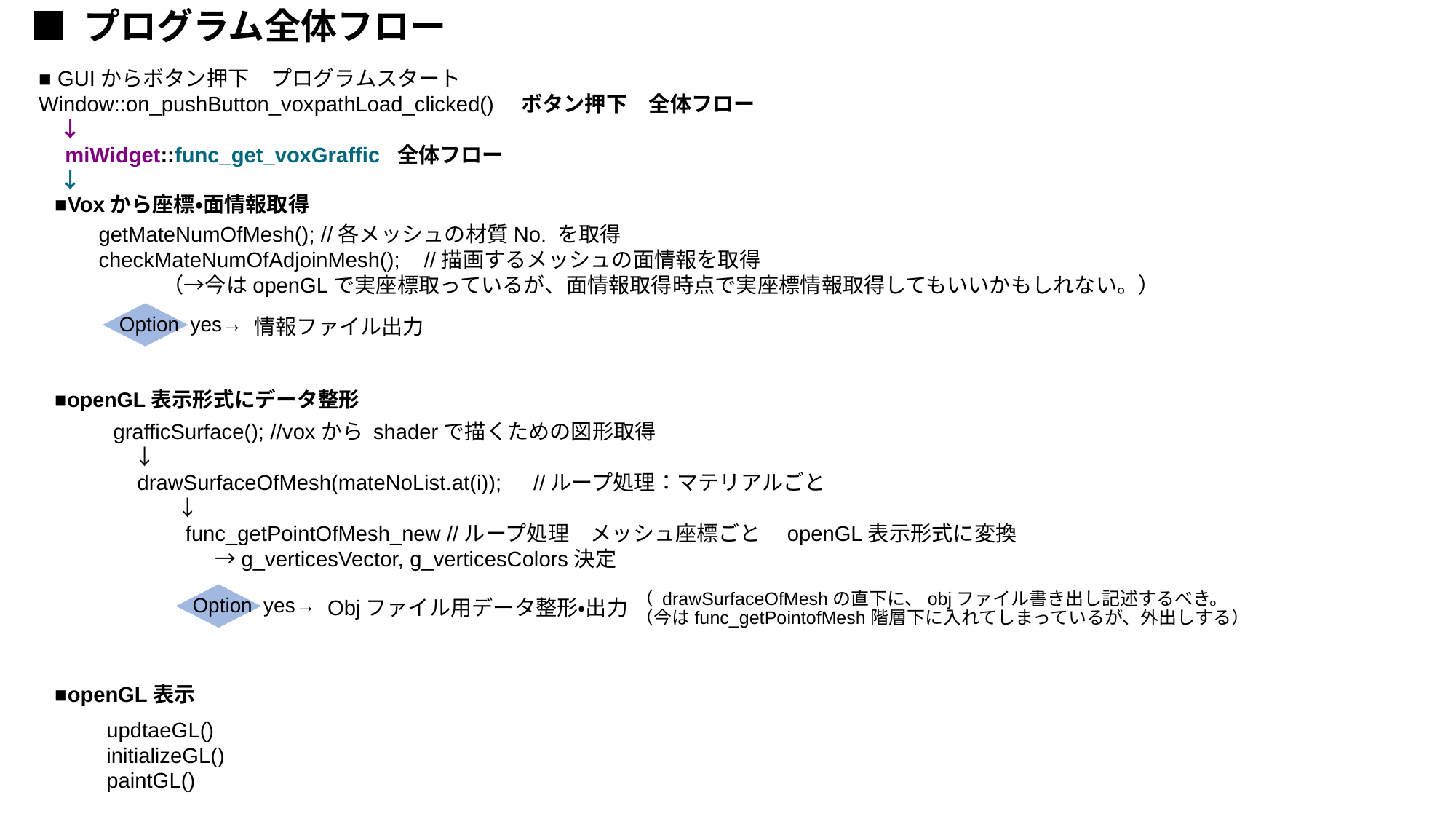

# ■ プログラム全体フロー
■ GUIからボタン押下　プログラムスタート
Window::on_pushButton_voxpathLoad_clicked()　ボタン押下　全体フロー
　↓
　miWidget::func_get_voxGraffic  全体フロー
　↓
■Voxから座標・面情報取得
getMateNumOfMesh(); //各メッシュの材質No. を取得
checkMateNumOfAdjoinMesh();    //描画するメッシュの面情報を取得
　　　（→今はopenGLで実座標取っているが、面情報取得時点で実座標情報取得してもいいかもしれない。）
Option  yes→

情報ファイル出力
■openGL表示形式にデータ整形
grafficSurface(); //voxから shaderで描くための図形取得
　↓
    drawSurfaceOfMesh(mateNoList.at(i));　//ループ処理：マテリアルごと
　　　↓
            func_getPointOfMesh_new //ループ処理　メッシュ座標ごと　openGL表示形式に変換
　　　        →g_verticesVector, g_verticesColors決定
Option  yes→

Objファイル用データ整形・出力
（ drawSurfaceOfMeshの直下に、objファイル書き出し記述するべき。
（今はfunc_getPointofMesh階層下に入れてしまっているが、外出しする）
■openGL表示
updtaeGL()
initializeGL()
paintGL()